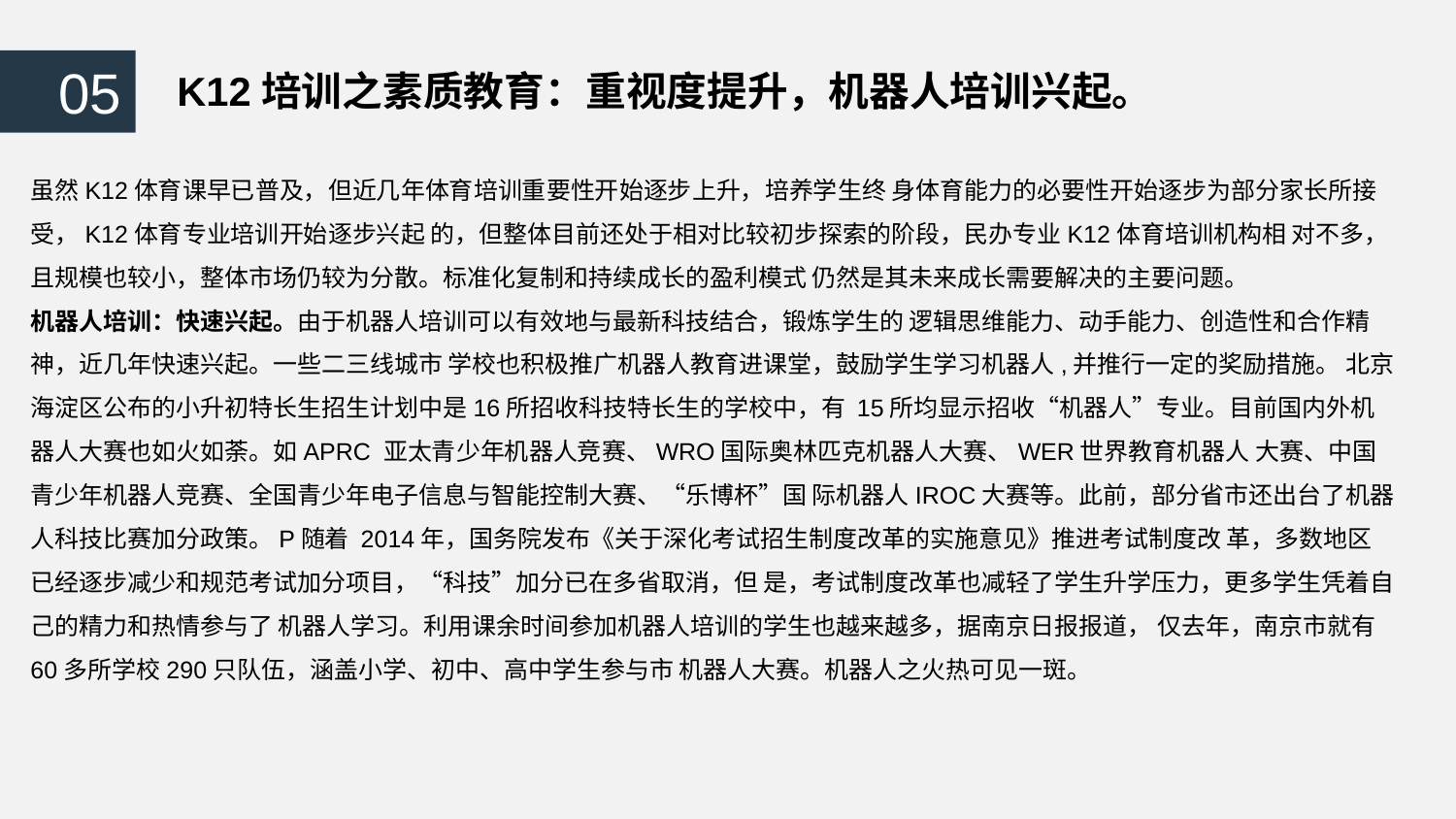

05
K12培训之素质教育：重视度提升，机器人培训兴起。
虽然K12体育课早已普及，但近几年体育培训重要性开始逐步上升，培养学生终 身体育能力的必要性开始逐步为部分家长所接受，K12体育专业培训开始逐步兴起 的，但整体目前还处于相对比较初步探索的阶段，民办专业K12体育培训机构相 对不多，且规模也较小，整体市场仍较为分散。标准化复制和持续成长的盈利模式 仍然是其未来成长需要解决的主要问题。
机器人培训：快速兴起。由于机器人培训可以有效地与最新科技结合，锻炼学生的 逻辑思维能力、动手能力、创造性和合作精神，近几年快速兴起。一些二三线城市 学校也积极推广机器人教育进课堂，鼓励学生学习机器人,并推行一定的奖励措施。 北京海淀区公布的小升初特长生招生计划中是16所招收科技特长生的学校中，有 15所均显示招收“机器人”专业。目前国内外机器人大赛也如火如荼。如APRC 亚太青少年机器人竞赛、WRO国际奥林匹克机器人大赛、WER世界教育机器人 大赛、中国青少年机器人竞赛、全国青少年电子信息与智能控制大赛、“乐博杯”国 际机器人IROC大赛等。此前，部分省市还出台了机器人科技比赛加分政策。P随着 2014年，国务院发布《关于深化考试招生制度改革的实施意见》推进考试制度改 革，多数地区已经逐步减少和规范考试加分项目，“科技”加分已在多省取消，但 是，考试制度改革也减轻了学生升学压力，更多学生凭着自己的精力和热情参与了 机器人学习。利用课余时间参加机器人培训的学生也越来越多，据南京日报报道， 仅去年，南京市就有60多所学校290只队伍，涵盖小学、初中、高中学生参与市 机器人大赛。机器人之火热可见一斑。